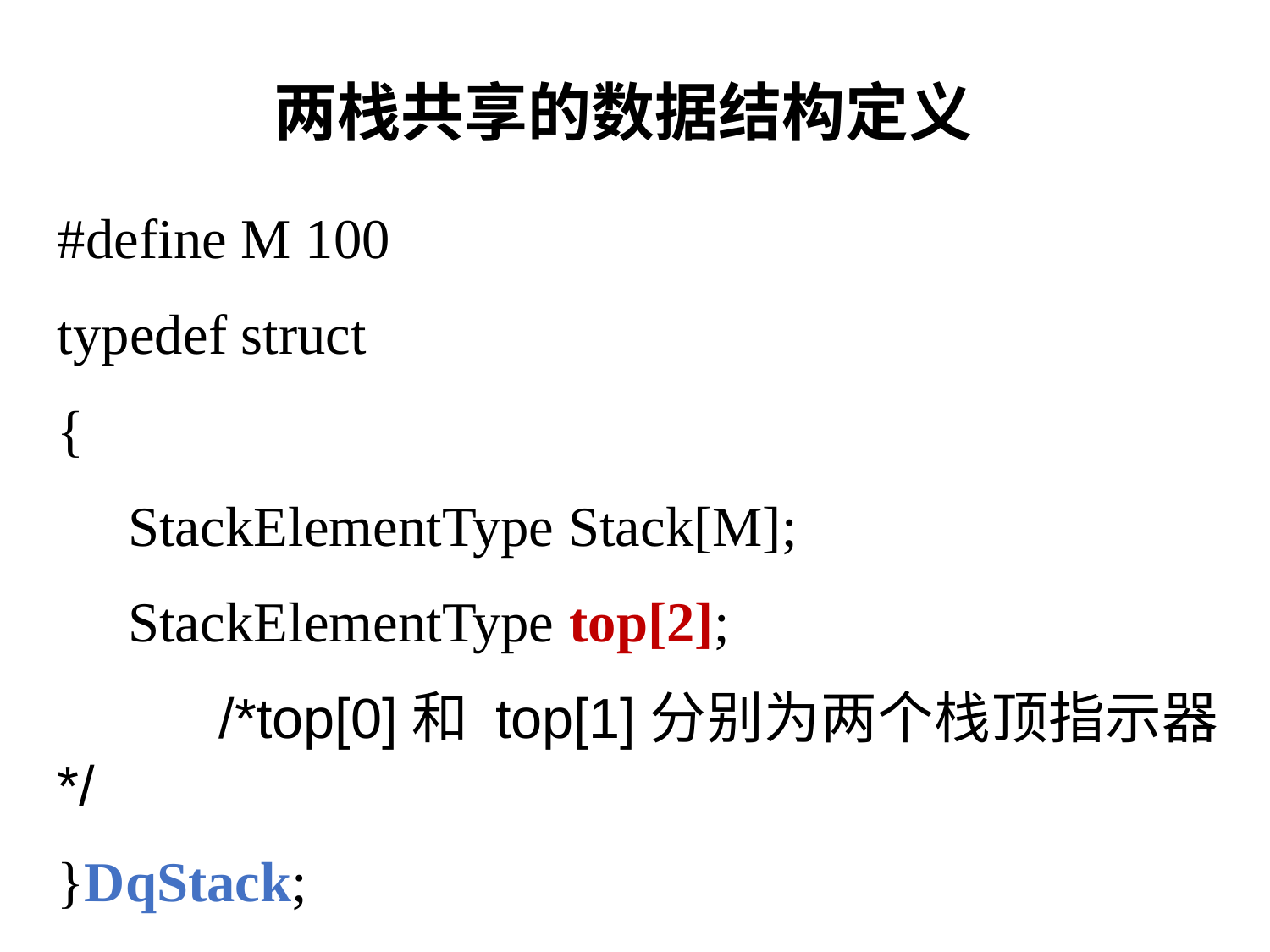

两栈共享的数据结构定义
#define M 100
typedef struct
{
     StackElementType Stack[M];
     StackElementType top[2];
          /*top[0]和 top[1]分别为两个栈顶指示器*/
}DqStack;